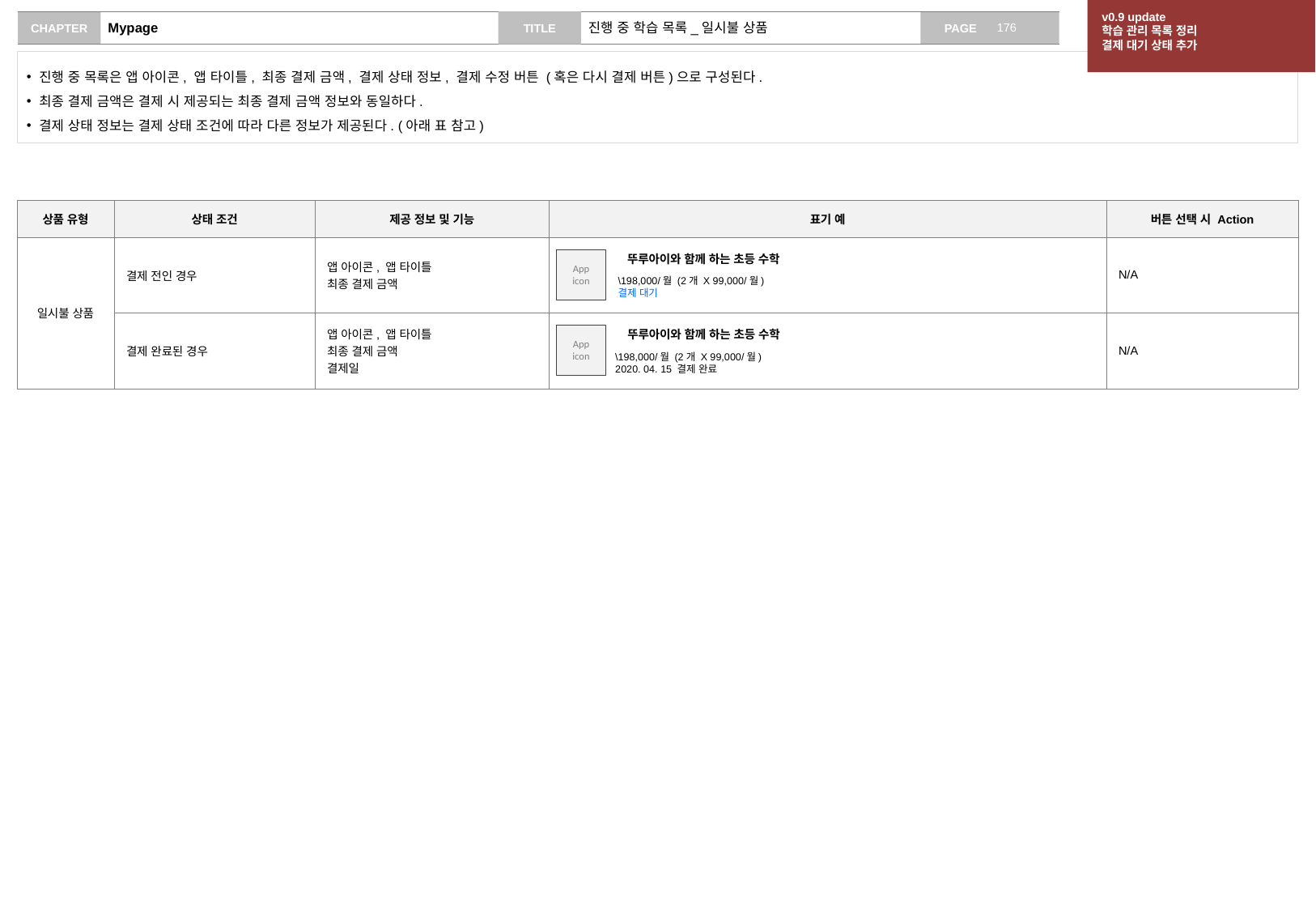

v0.9 update
학습 관리 목록 정리
결제 대기 상태 추가

# Mypage
진행 중 학습 목록_일시불 상품
진행 중 목록은 앱 아이콘, 앱 타이틀, 최종 결제 금액, 결제 상태 정보, 결제 수정 버튼 (혹은 다시 결제 버튼)으로 구성된다.
최종 결제 금액은 결제 시 제공되는 최종 결제 금액 정보와 동일하다.
결제 상태 정보는 결제 상태 조건에 따라 다른 정보가 제공된다. (아래 표 참고)
| 상품 유형 | 상태 조건 | 제공 정보 및 기능 | 표기 예 | 버튼 선택 시 Action |
| --- | --- | --- | --- | --- |
| 일시불 상품 | 결제 전인 경우 | 앱 아이콘, 앱 타이틀 최종 결제 금액 |  | N/A |
|  | 결제 완료된 경우 | 앱 아이콘, 앱 타이틀 최종 결제 금액 결제일 |  | N/A |
App
icon
뚜루아이와 함께 하는 초등 수학
\198,000/월 (2개 X 99,000/월)
결제 대기
App
icon
뚜루아이와 함께 하는 초등 수학
\198,000/월 (2개 X 99,000/월)
2020. 04. 15 결제 완료